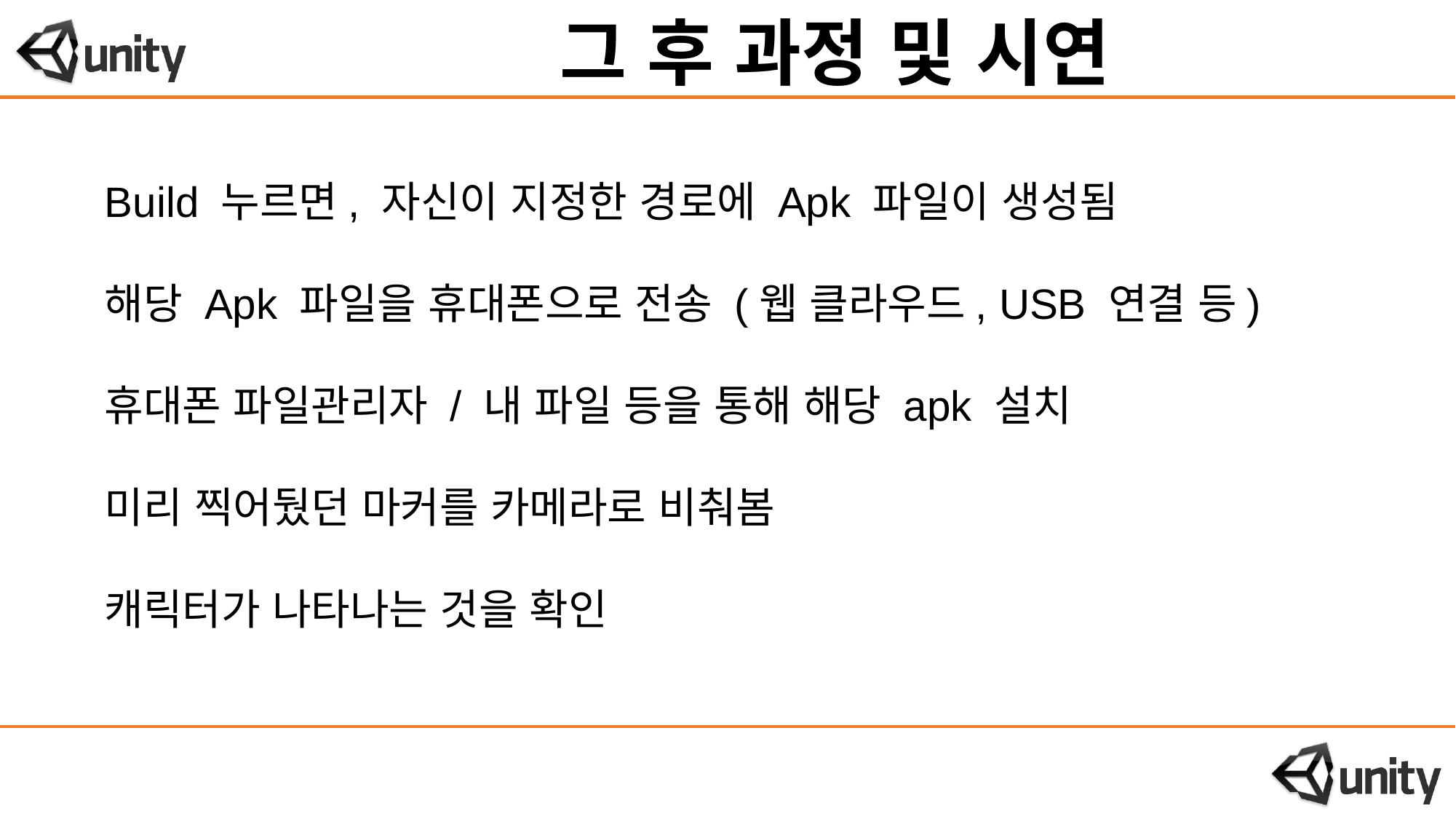

그 후 과정 및 시연
Build 누르면, 자신이 지정한 경로에 Apk 파일이 생성됨

해당 Apk 파일을 휴대폰으로 전송 (웹 클라우드, USB 연결 등)

휴대폰 파일관리자 / 내 파일 등을 통해 해당 apk 설치

미리 찍어뒀던 마커를 카메라로 비춰봄

캐릭터가 나타나는 것을 확인